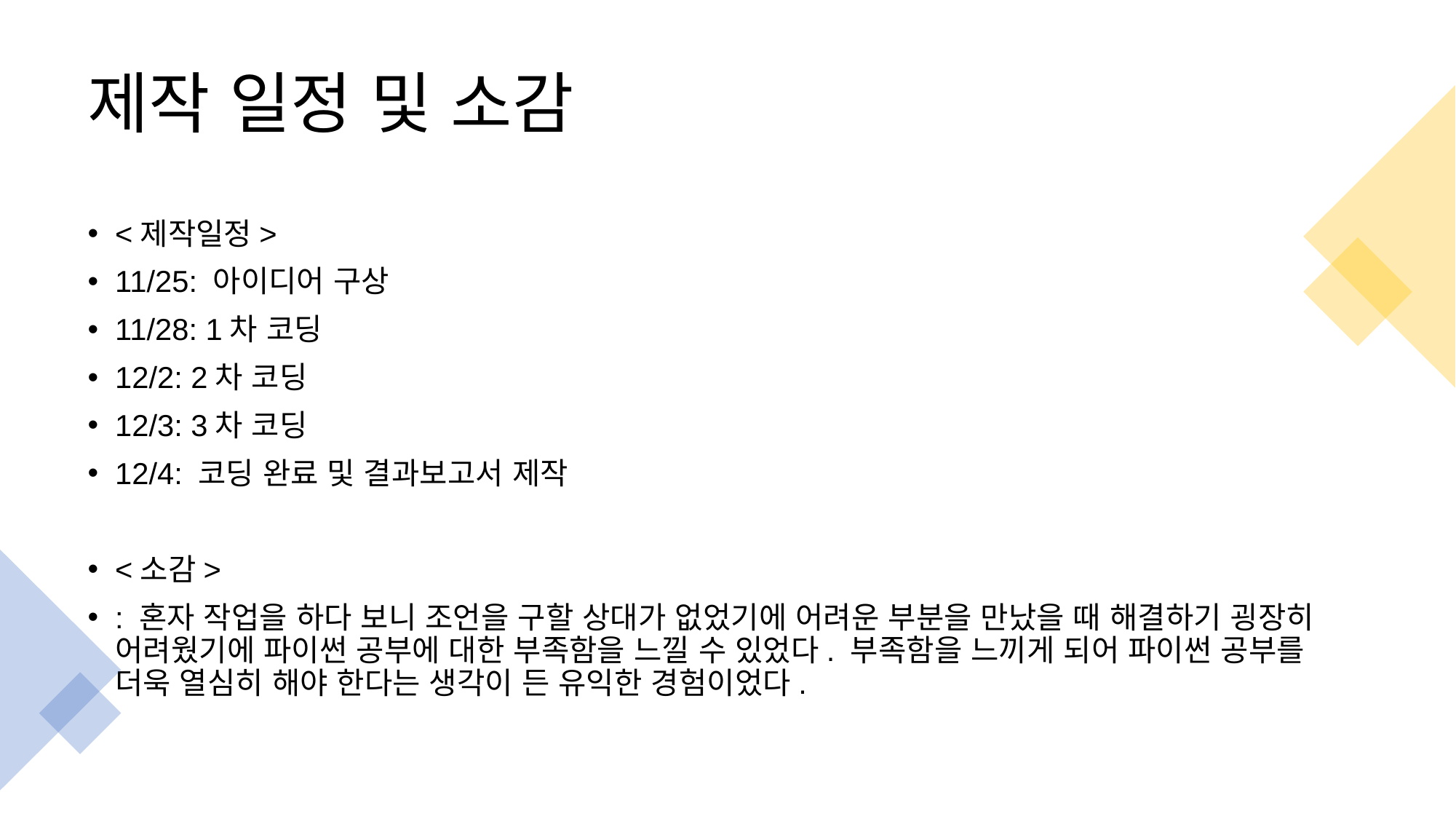

# 제작 일정 및 소감

<제작일정>
11/25: 아이디어 구상
11/28: 1차 코딩
12/2: 2차 코딩
12/3: 3차 코딩
12/4: 코딩 완료 및 결과보고서 제작

<소감>
: 혼자 작업을 하다 보니 조언을 구할 상대가 없었기에 어려운 부분을 만났을 때 해결하기 굉장히 어려웠기에 파이썬 공부에 대한 부족함을 느낄 수 있었다. 부족함을 느끼게 되어 파이썬 공부를 더욱 열심히 해야 한다는 생각이 든 유익한 경험이었다.